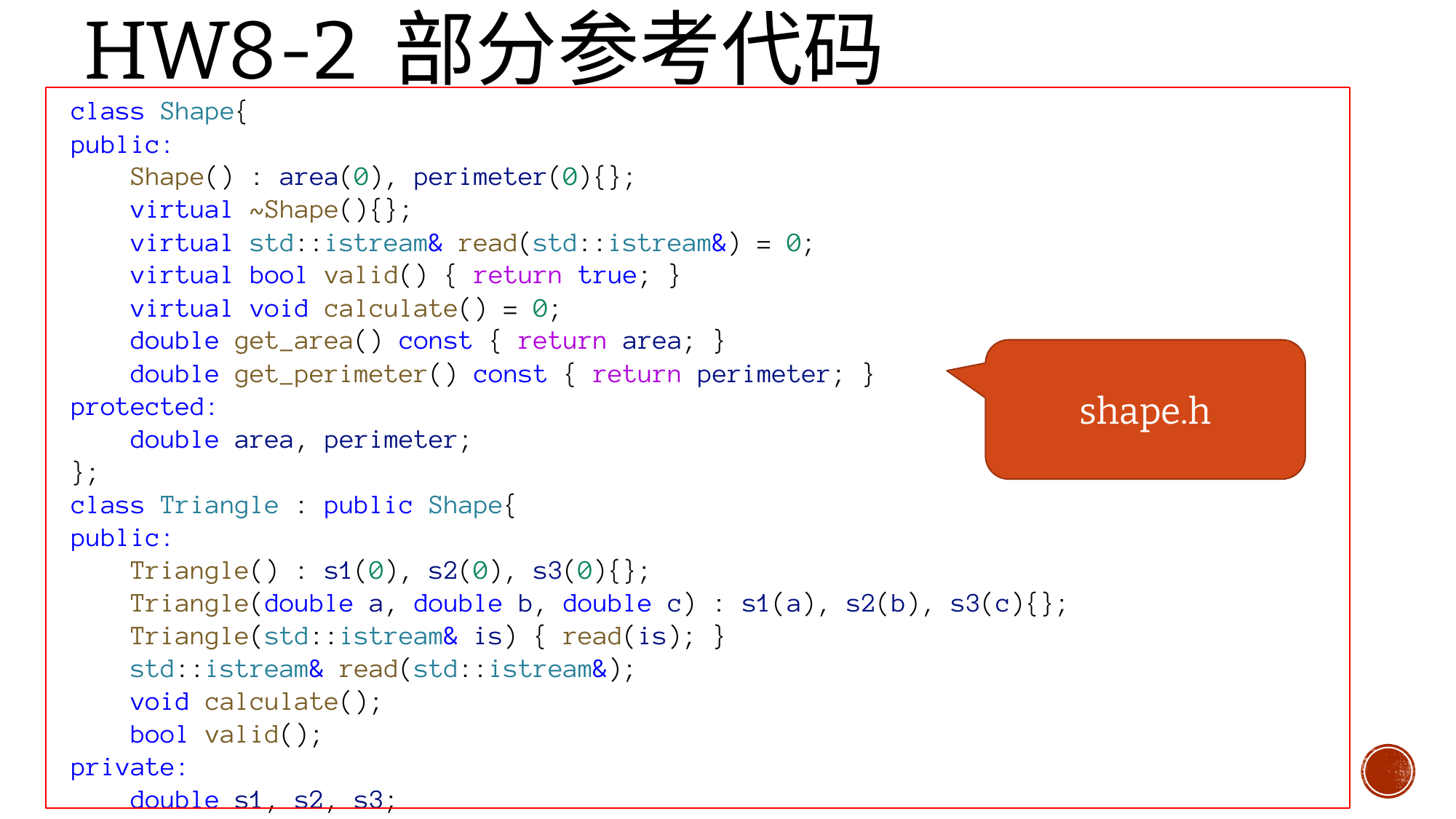

# HW8-2 部分参考代码

class Shape{
public:
    Shape() : area(0), perimeter(0){};
    virtual ~Shape(){};
    virtual std::istream& read(std::istream&) = 0;
    virtual bool valid() { return true; }
    virtual void calculate() = 0;
    double get_area() const { return area; }
    double get_perimeter() const { return perimeter; }
protected:
    double area, perimeter;
};
class Triangle : public Shape{
public:
    Triangle() : s1(0), s2(0), s3(0){};
    Triangle(double a, double b, double c) : s1(a), s2(b), s3(c){};
    Triangle(std::istream& is) { read(is); }
    std::istream& read(std::istream&);
    void calculate();
    bool valid();
private:
    double s1, s2, s3;
};

shape.h
10